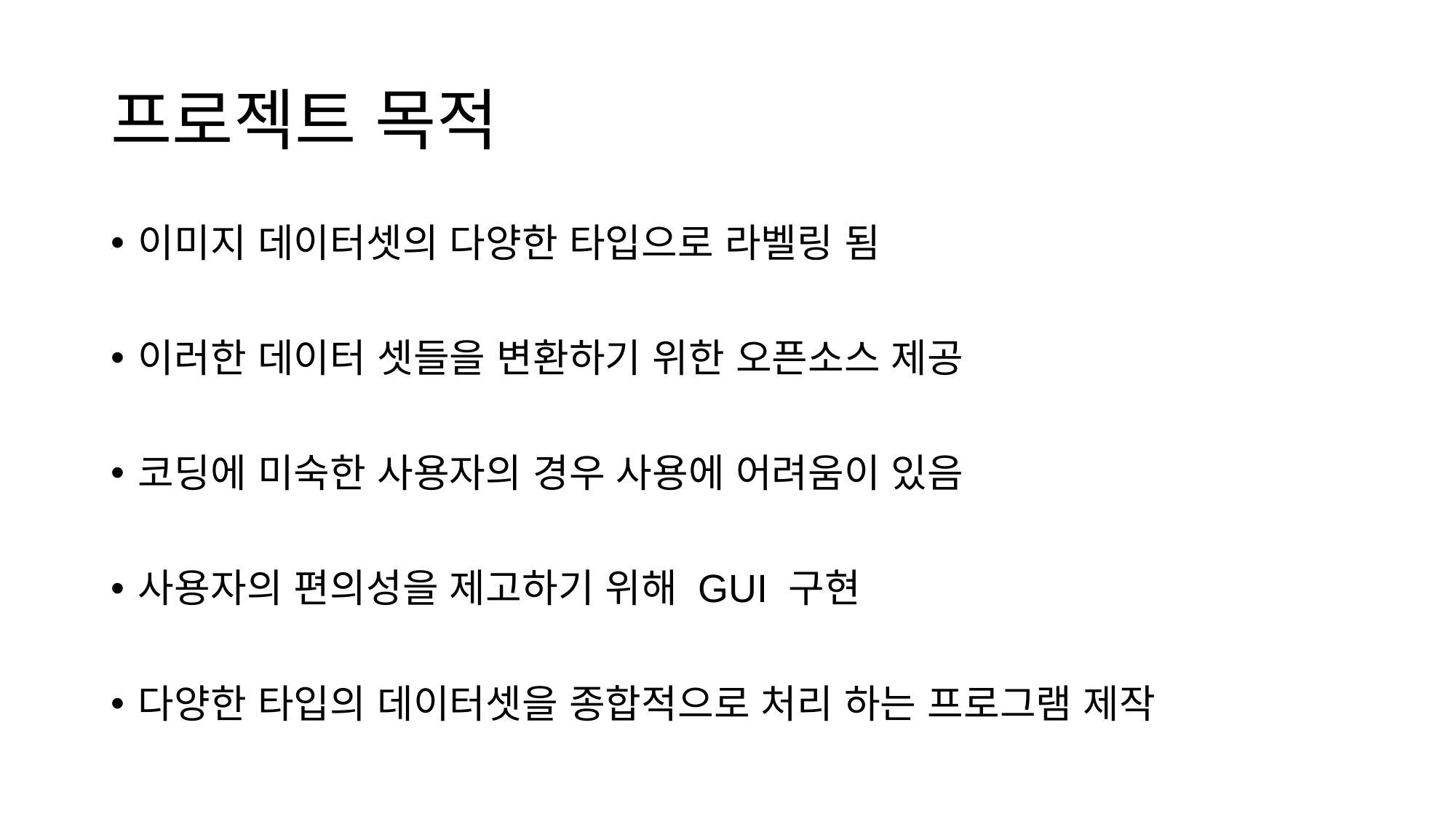

# 프로젝트 목적
이미지 데이터셋의 다양한 타입으로 라벨링 됨

이러한 데이터 셋들을 변환하기 위한 오픈소스 제공

코딩에 미숙한 사용자의 경우 사용에 어려움이 있음

사용자의 편의성을 제고하기 위해 GUI 구현

다양한 타입의 데이터셋을 종합적으로 처리 하는 프로그램 제작